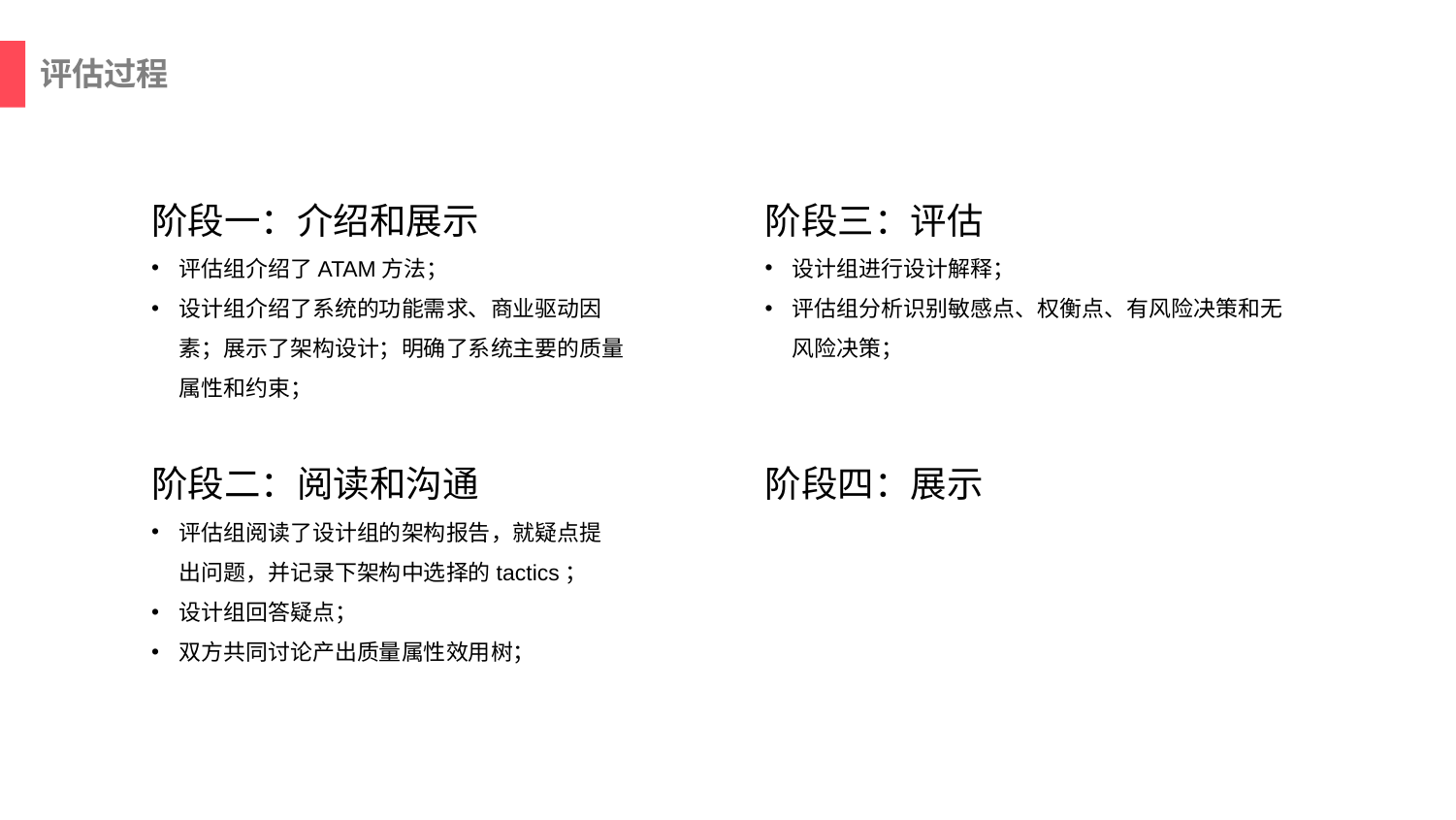

评估过程
阶段一：介绍和展示
评估组介绍了ATAM方法；
设计组介绍了系统的功能需求、商业驱动因素；展示了架构设计；明确了系统主要的质量属性和约束；

阶段三：评估
设计组进行设计解释；
评估组分析识别敏感点、权衡点、有风险决策和无风险决策；
阶段二：阅读和沟通
评估组阅读了设计组的架构报告，就疑点提出问题，并记录下架构中选择的tactics；
设计组回答疑点；
双方共同讨论产出质量属性效用树；
阶段四：展示